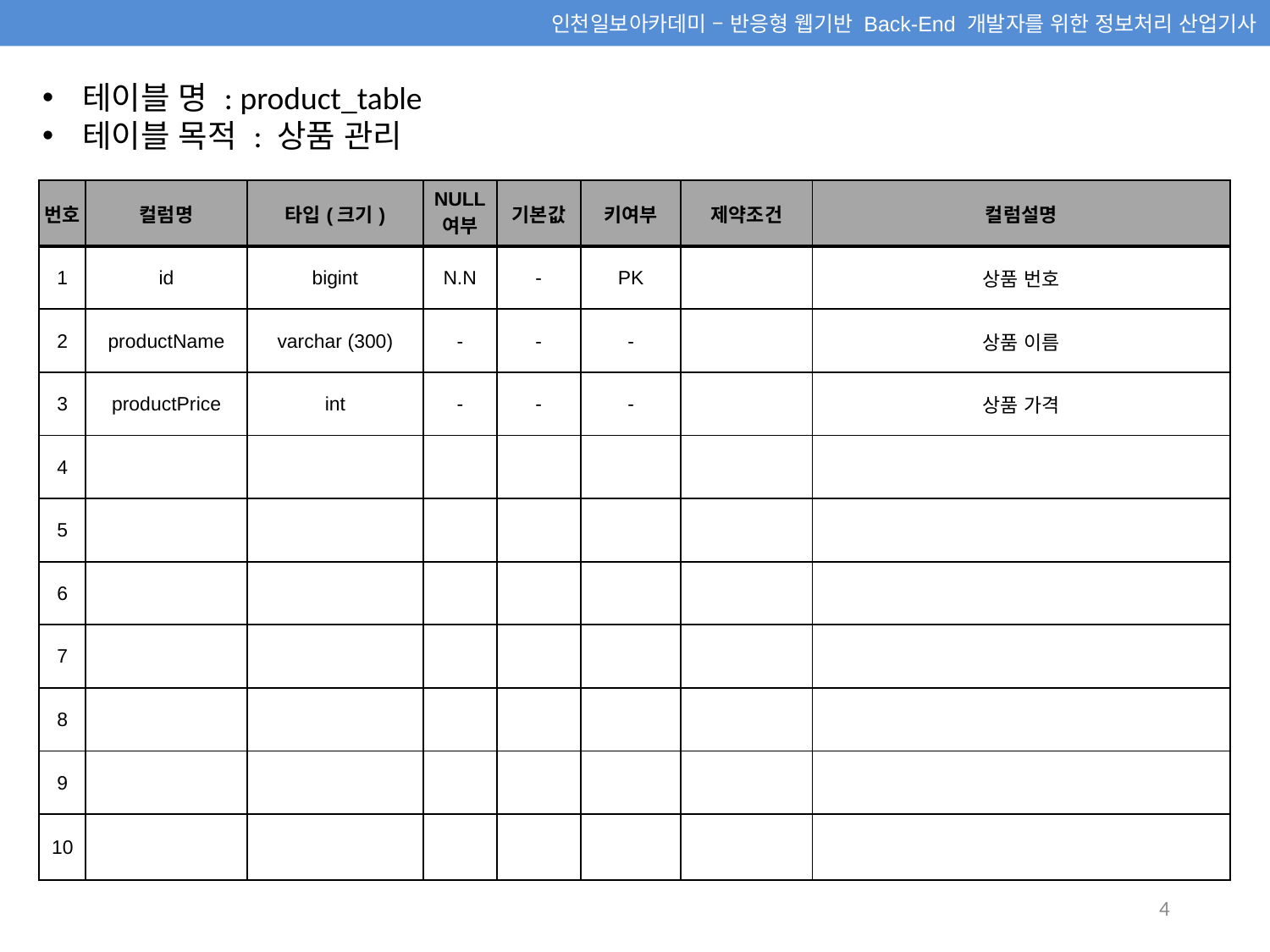

테이블 명 : product_table
테이블 목적 : 상품 관리
| 번호 | 컬럼명 | 타입(크기) | NULL 여부 | 기본값 | 키여부 | 제약조건 | 컬럼설명 |
| --- | --- | --- | --- | --- | --- | --- | --- |
| 1 | id | bigint | N.N | - | PK |  | 상품 번호 |
| 2 | productName | varchar (300) | - | - | - |  | 상품 이름 |
| 3 | productPrice | int | - | - | - |  | 상품 가격 |
| 4 |  |  |  |  |  |  |  |
| 5 |  |  |  |  |  |  |  |
| 6 |  |  |  |  |  |  |  |
| 7 |  |  |  |  |  |  |  |
| 8 |  |  |  |  |  |  |  |
| 9 |  |  |  |  |  |  |  |
| 10 |  |  |  |  |  |  |  |
4